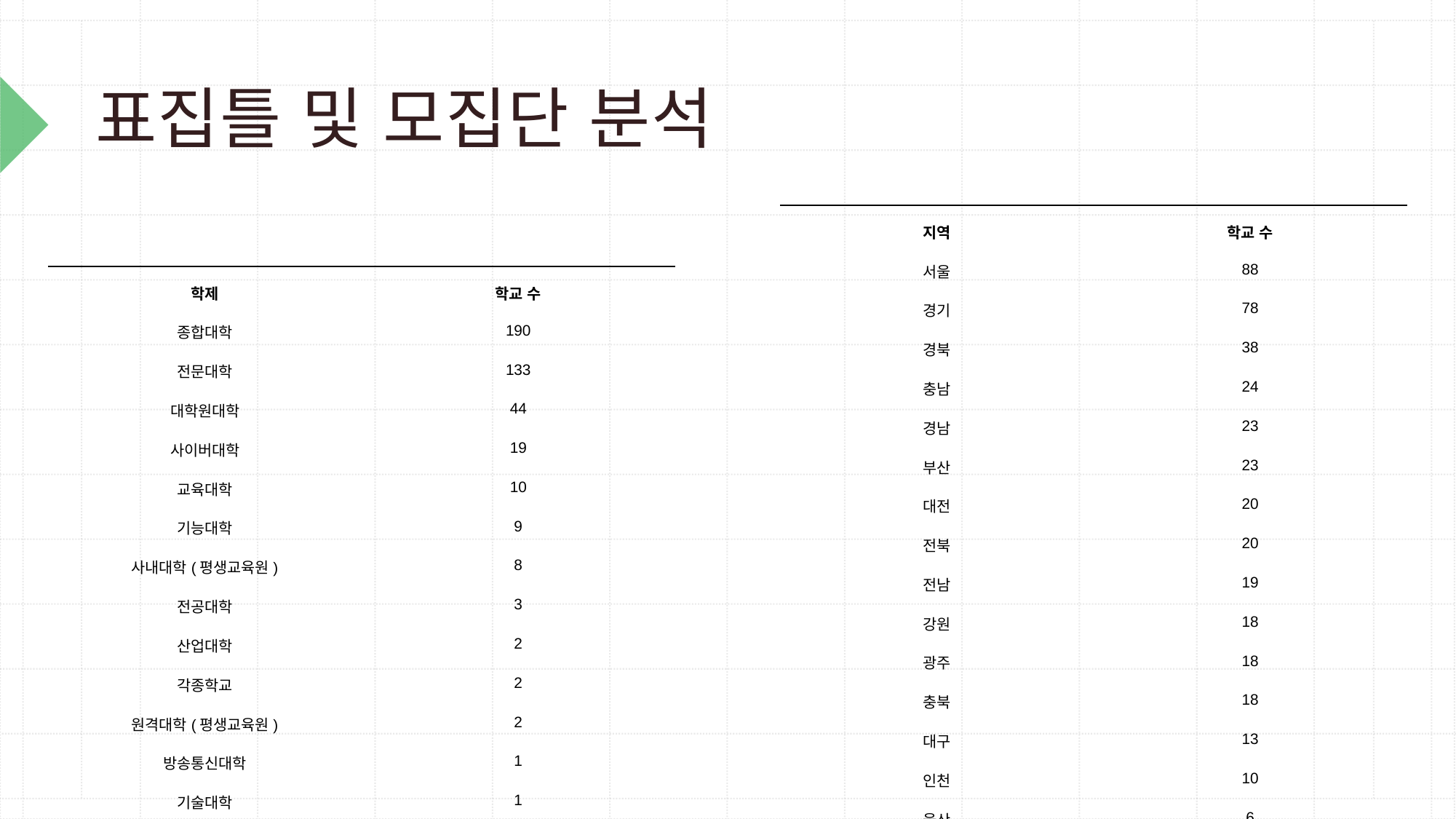

# 표집틀 및 모집단 분석
| 지역 | 학교 수 |
| --- | --- |
| 서울 | 88 |
| 경기 | 78 |
| 경북 | 38 |
| 충남 | 24 |
| 경남 | 23 |
| 부산 | 23 |
| 대전 | 20 |
| 전북 | 20 |
| 전남 | 19 |
| 강원 | 18 |
| 광주 | 18 |
| 충북 | 18 |
| 대구 | 13 |
| 인천 | 10 |
| 울산 | 6 |
| 세종 | 4 |
| 제주 | 4 |
| 소계 | 424 |
| 학제 | 학교 수 |
| --- | --- |
| 종합대학 | 190 |
| 전문대학 | 133 |
| 대학원대학 | 44 |
| 사이버대학 | 19 |
| 교육대학 | 10 |
| 기능대학 | 9 |
| 사내대학(평생교육원) | 8 |
| 전공대학 | 3 |
| 산업대학 | 2 |
| 각종학교 | 2 |
| 원격대학(평생교육원) | 2 |
| 방송통신대학 | 1 |
| 기술대학 | 1 |
| 소계 | 424 |